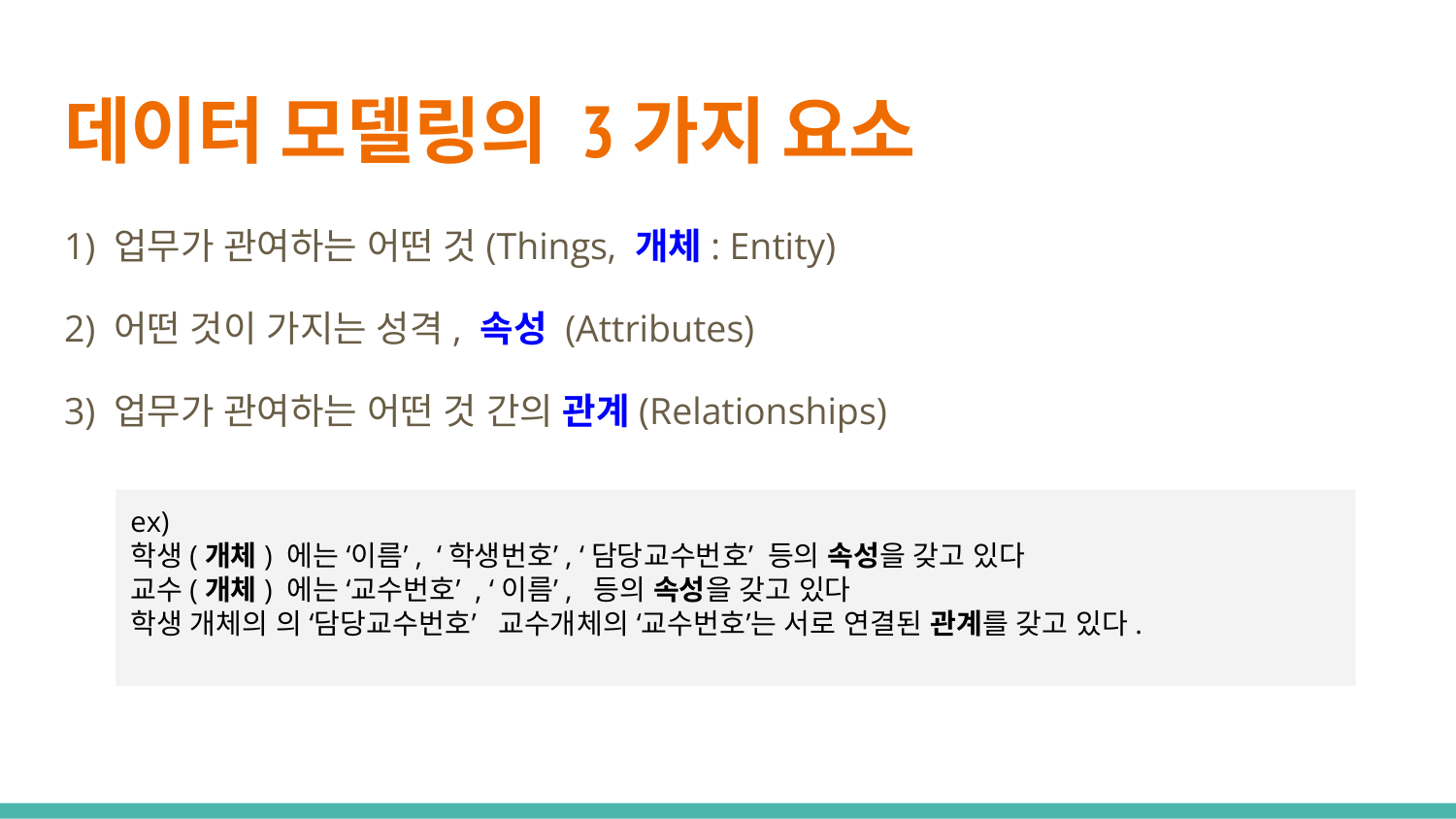

# 데이터 모델링의 3가지 요소
1) 업무가 관여하는 어떤 것(Things, 개체: Entity)
2) 어떤 것이 가지는 성격, 속성 (Attributes)
3) 업무가 관여하는 어떤 것 간의 관계(Relationships)
ex)
학생(개체) 에는 ‘이름’,  ‘학생번호’, ‘담당교수번호’  등의 속성을 갖고 있다
교수(개체) 에는 ‘교수번호’ , ‘이름’,  등의 속성을 갖고 있다
학생 개체의 의 ‘담당교수번호’   교수개체의 ‘교수번호’는 서로 연결된 관계를 갖고 있다.